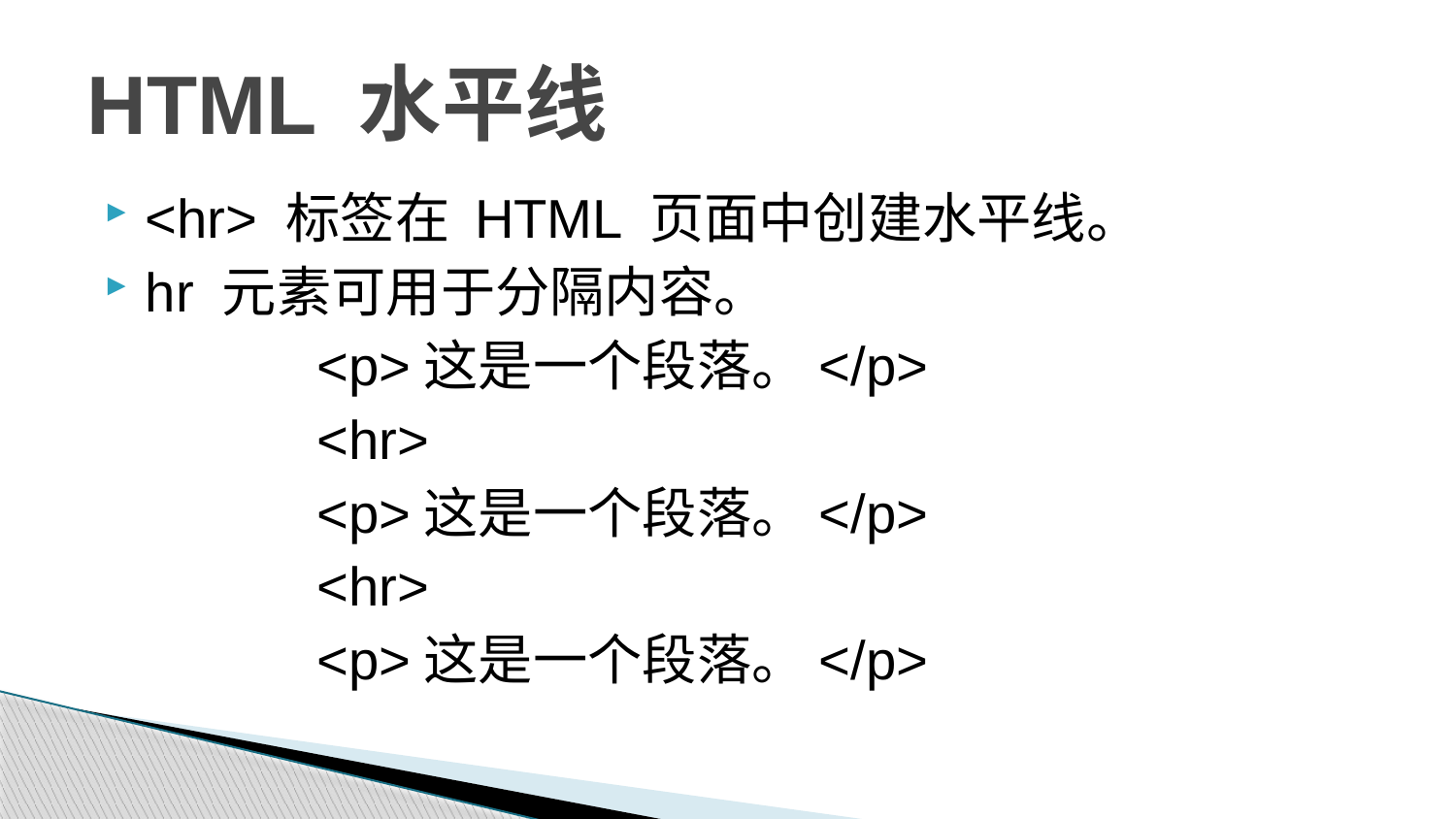

# HTML 水平线
<hr> 标签在 HTML 页面中创建水平线。
hr 元素可用于分隔内容。
<p>这是一个段落。</p>
<hr>
<p>这是一个段落。</p>
<hr>
<p>这是一个段落。</p>